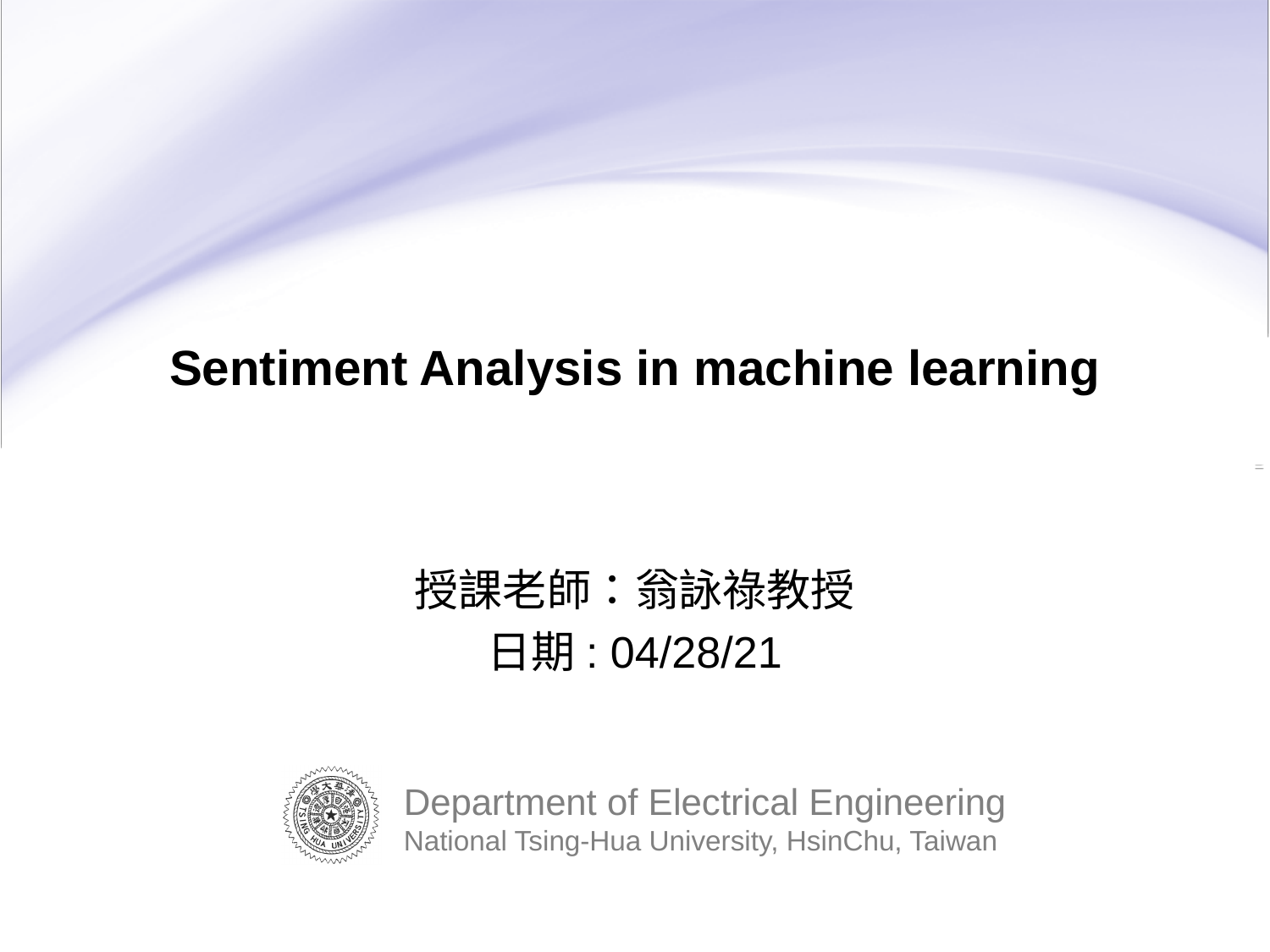

# Sentiment Analysis in machine learning
授課老師：翁詠祿教授
日期: 04/28/21